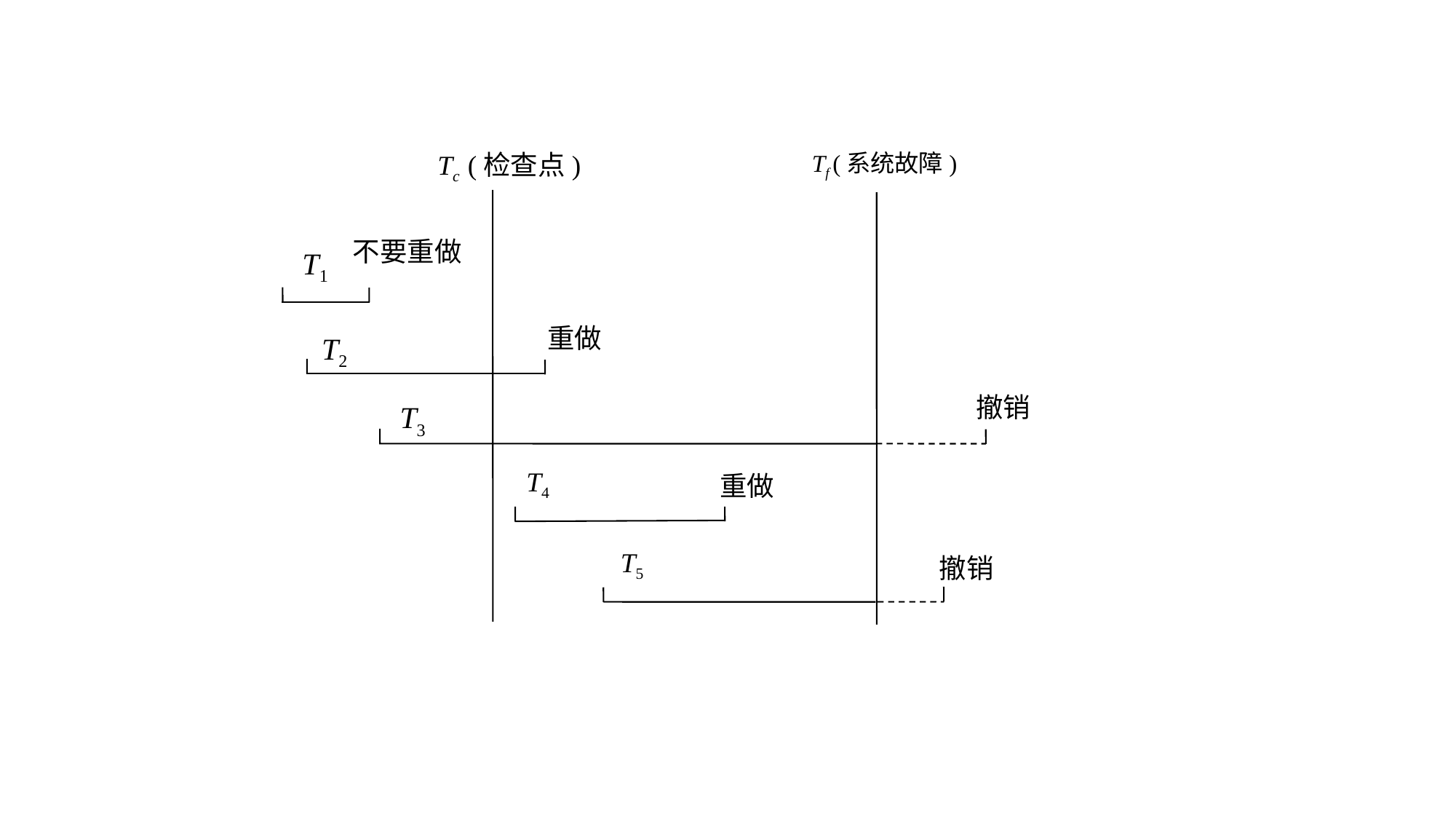

Tc  (检查点)
Tf (系统故障)

不要重做
T1

 重做
T2

撤销
T3

T4

 重做

T5
撤销